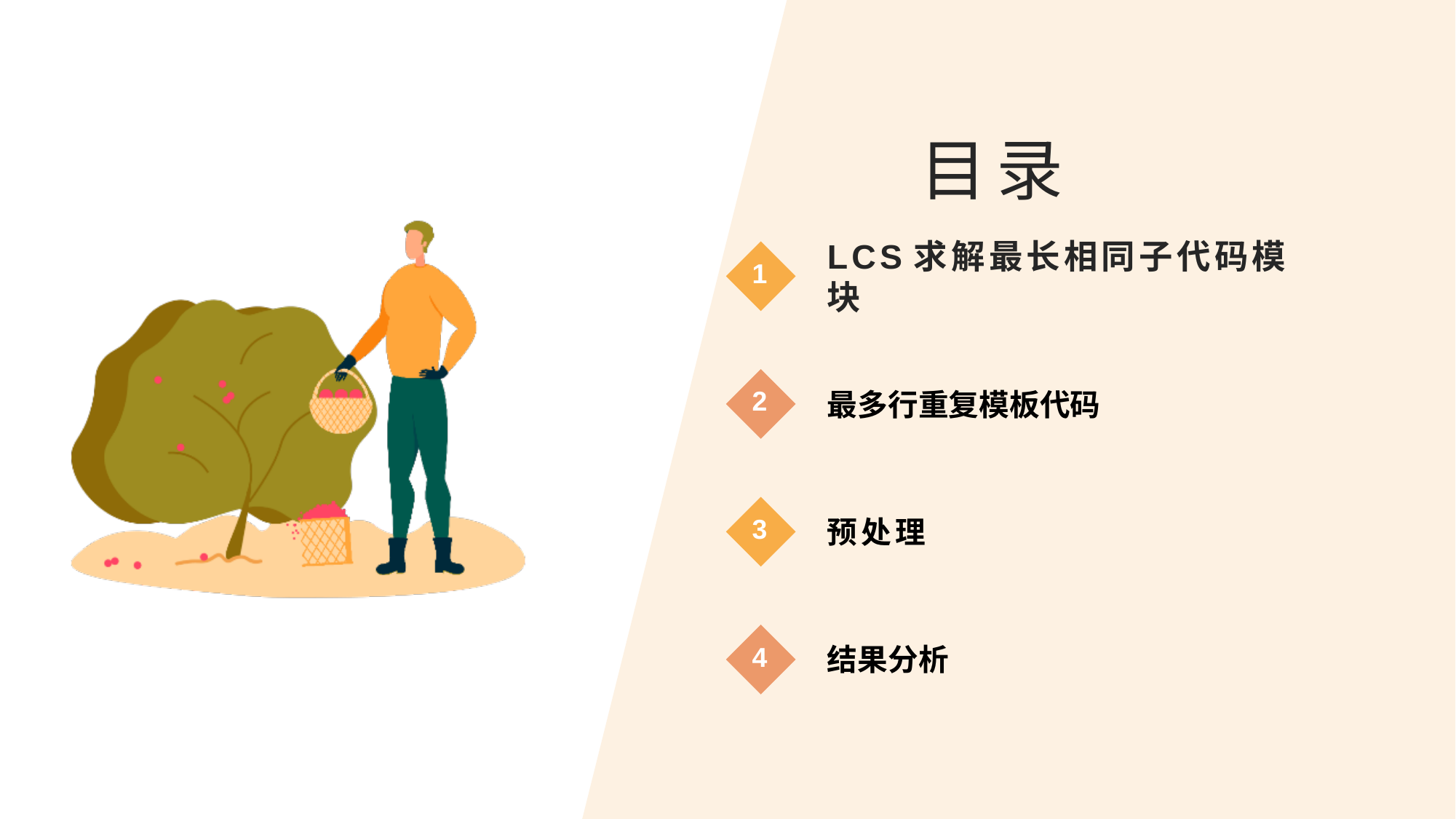

目录
LCS求解最长相同子代码模块

1
最多行重复模板代码

2
预处理

3
结果分析

4